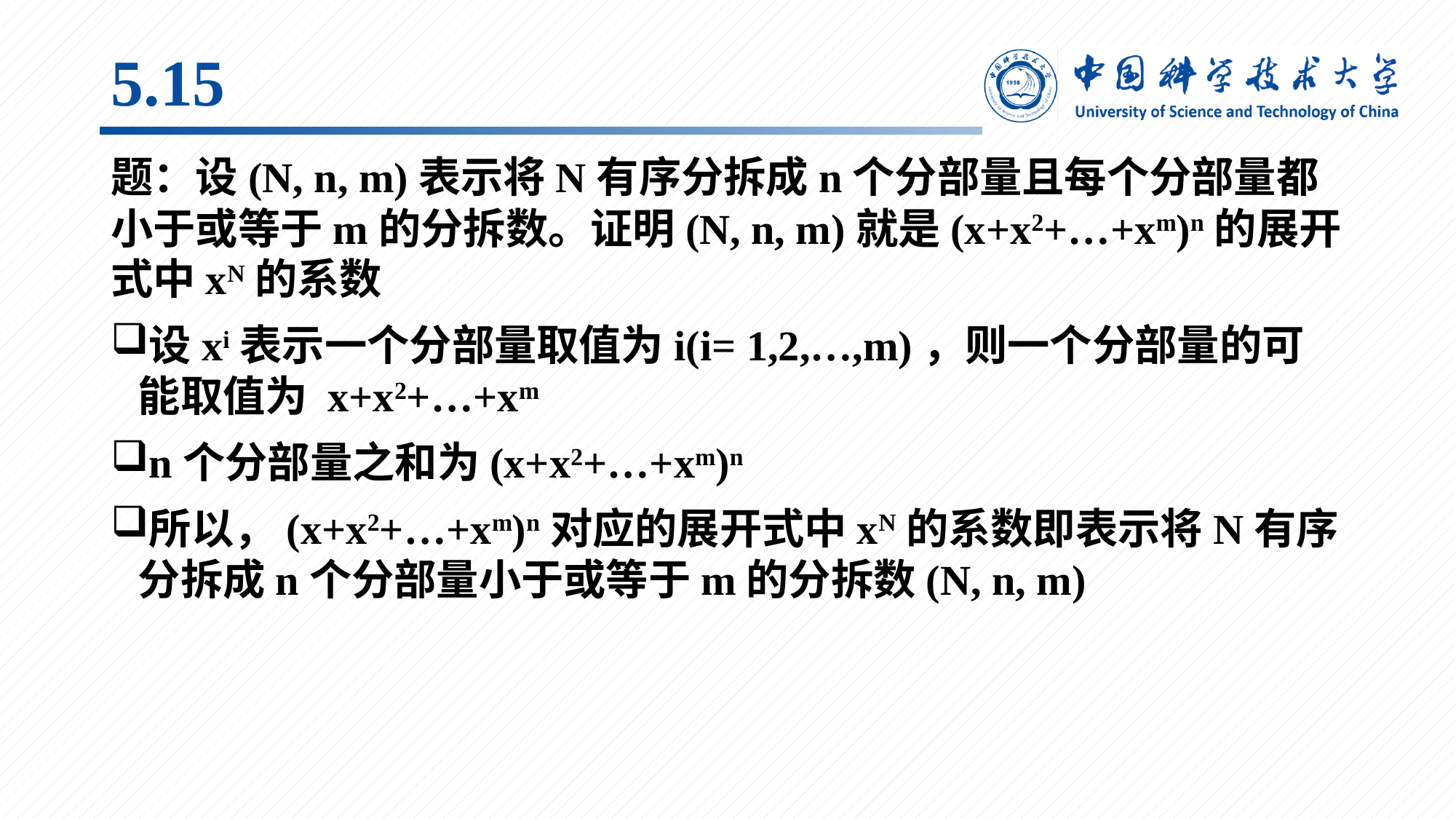

# 5.15
题：设(N, n, m)表示将N有序分拆成n个分部量且每个分部量都小于或等于m的分拆数。证明(N, n, m)就是(x+x2+…+xm)n的展开式中xN的系数
设xi表示一个分部量取值为i(i= 1,2,…,m)，则一个分部量的可能取值为 x+x2+…+xm
n个分部量之和为(x+x2+…+xm)n
所以，(x+x2+…+xm)n对应的展开式中xN的系数即表示将N有序分拆成n个分部量小于或等于m的分拆数(N, n, m)